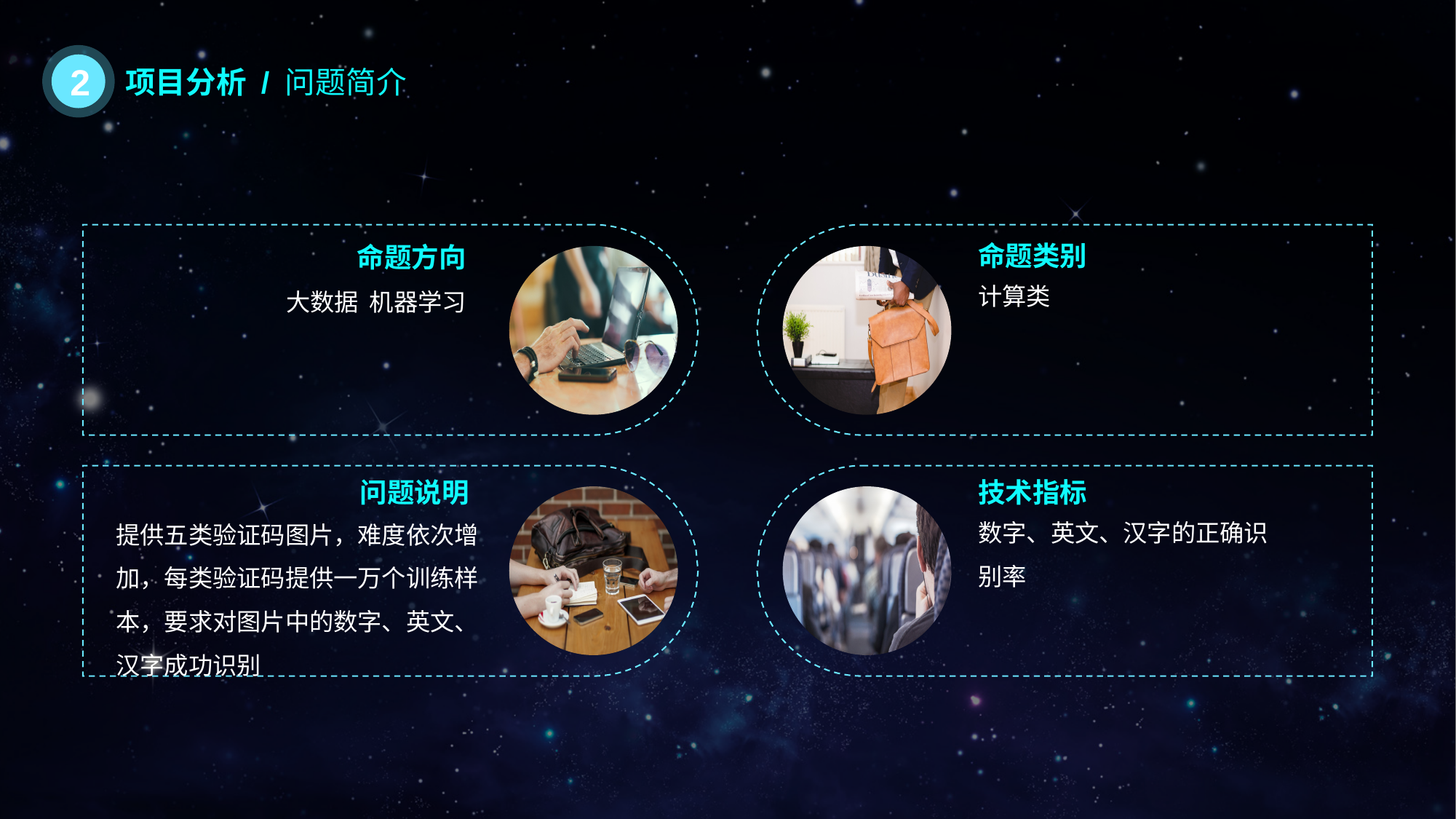

2
项目分析 / 问题简介

命题类别
计算类
命题方向
  大数据  机器学习

问题说明
提供五类验证码图片，难度依次增加，每类验证码提供一万个训练样本，要求对图片中的数字、英文、汉字成功识别
技术指标
数字、英文、汉字的正确识别率